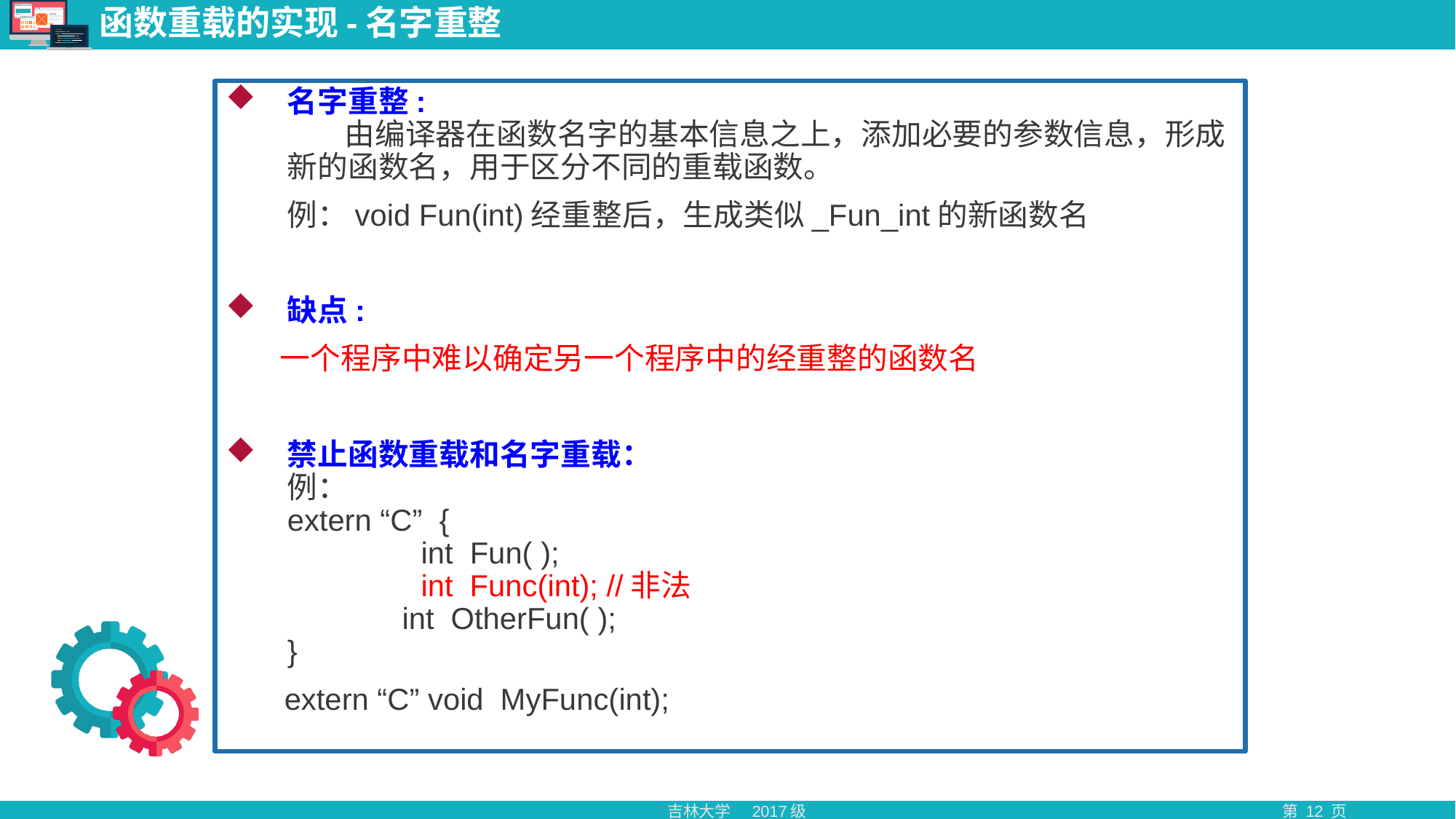

# 函数重载的实现-名字重整
名字重整:
      由编译器在函数名字的基本信息之上，添加必要的参数信息，形成新的函数名，用于区分不同的重载函数。
        例：void Fun(int)经重整后，生成类似_Fun_int的新函数名

缺点:
       一个程序中难以确定另一个程序中的经重整的函数名

禁止函数重载和名字重载：
例：
extern “C”  {
                int  Fun( );
                int  Func(int); //非法
                int  OtherFun( );
}
       extern “C” void  MyFunc(int);